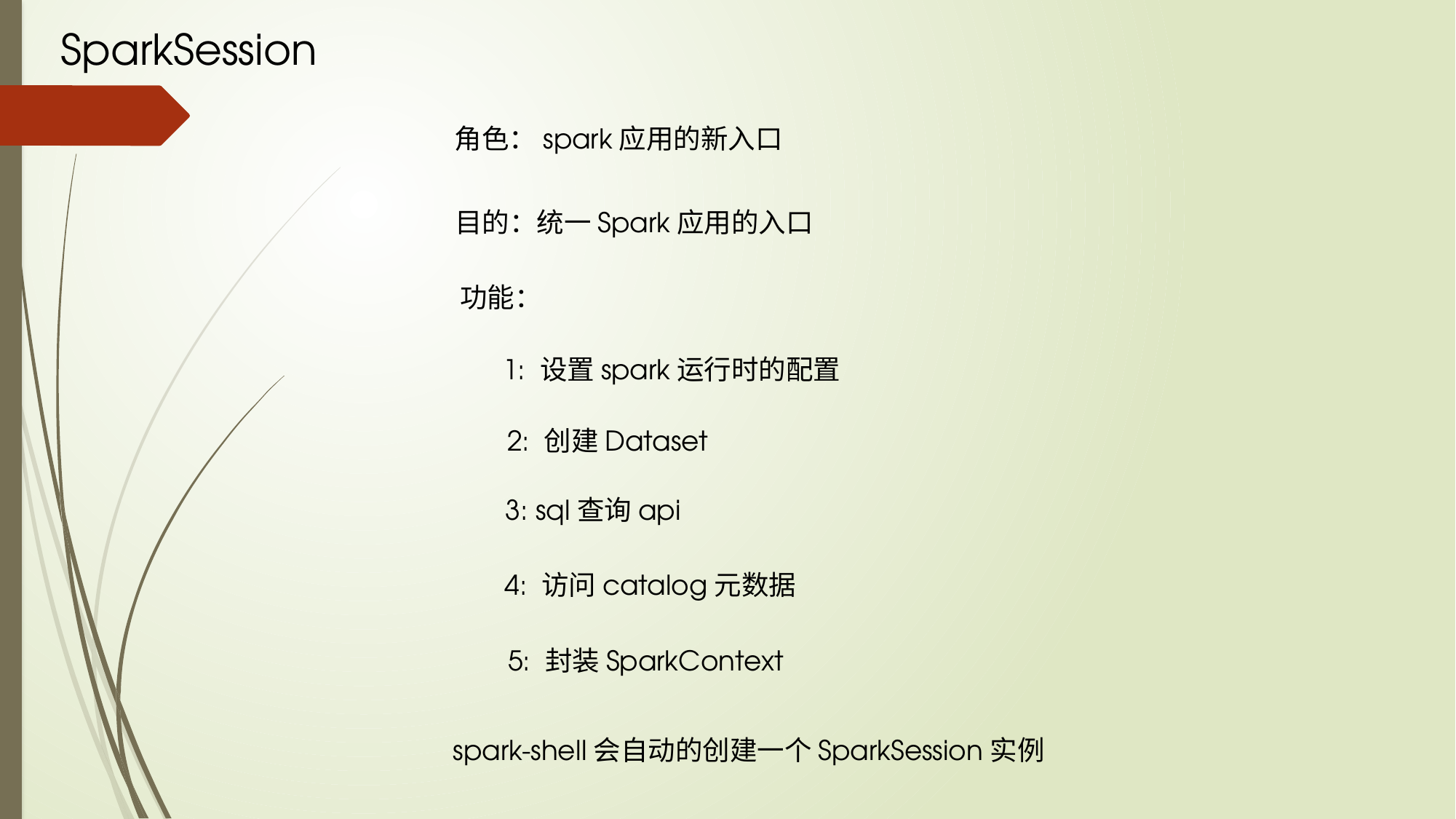

SparkSession
角色：spark应用的新入口
目的：统一Spark应用的入口
功能：
1: 设置spark运行时的配置
2: 创建Dataset
3: sql查询api
4: 访问catalog元数据
5: 封装SparkContext
spark-shell会自动的创建一个SparkSession实例